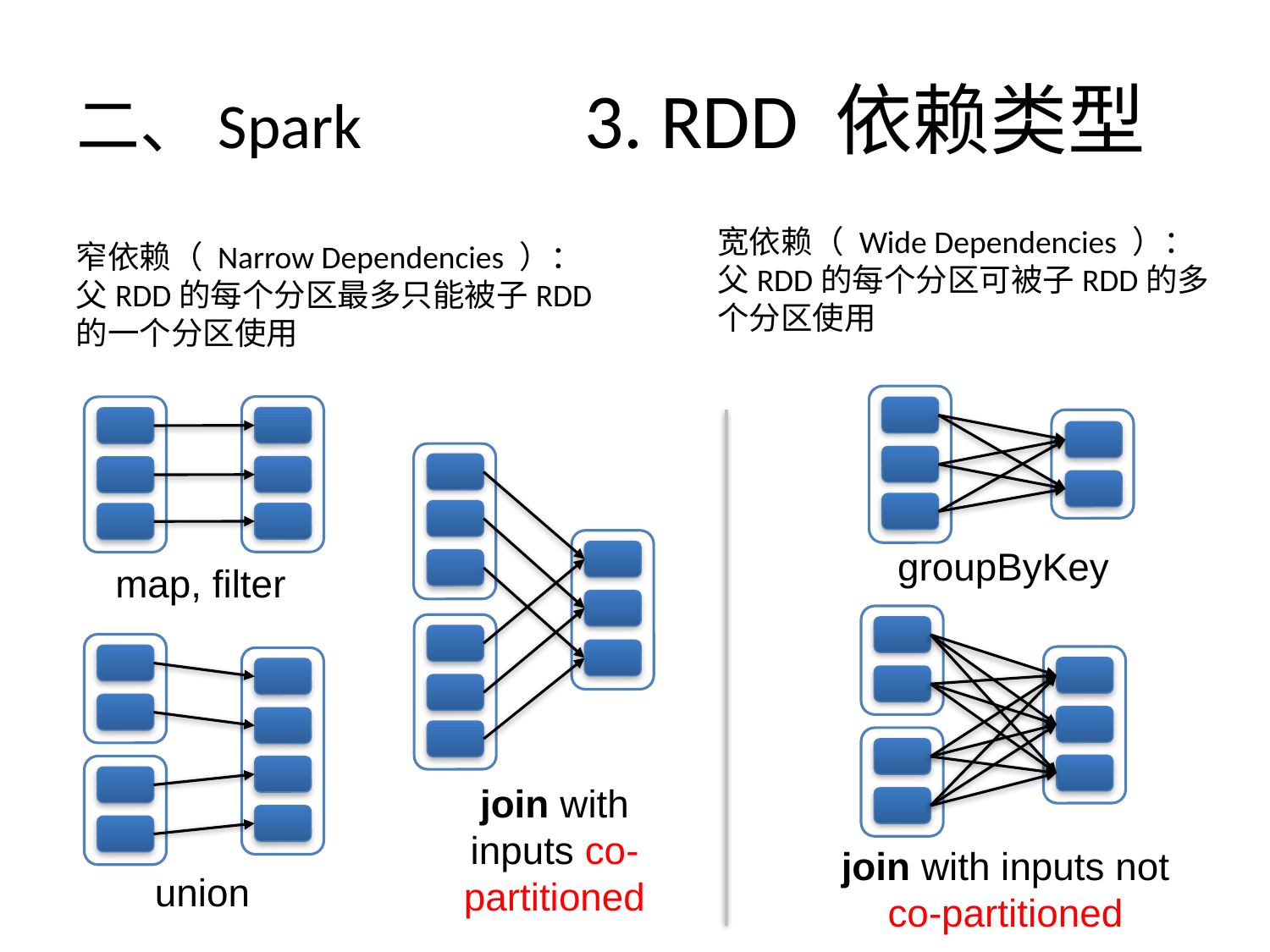

# 二、Spark 		3. RDD 依赖类型
宽依赖（ Wide Dependencies ）：
父RDD的每个分区可被子RDD的多个分区使用
窄依赖（ Narrow Dependencies ）：
父RDD的每个分区最多只能被子RDD的一个分区使用

groupByKey

map, filter

join with inputs co-partitioned

join with inputs not
co-partitioned
union